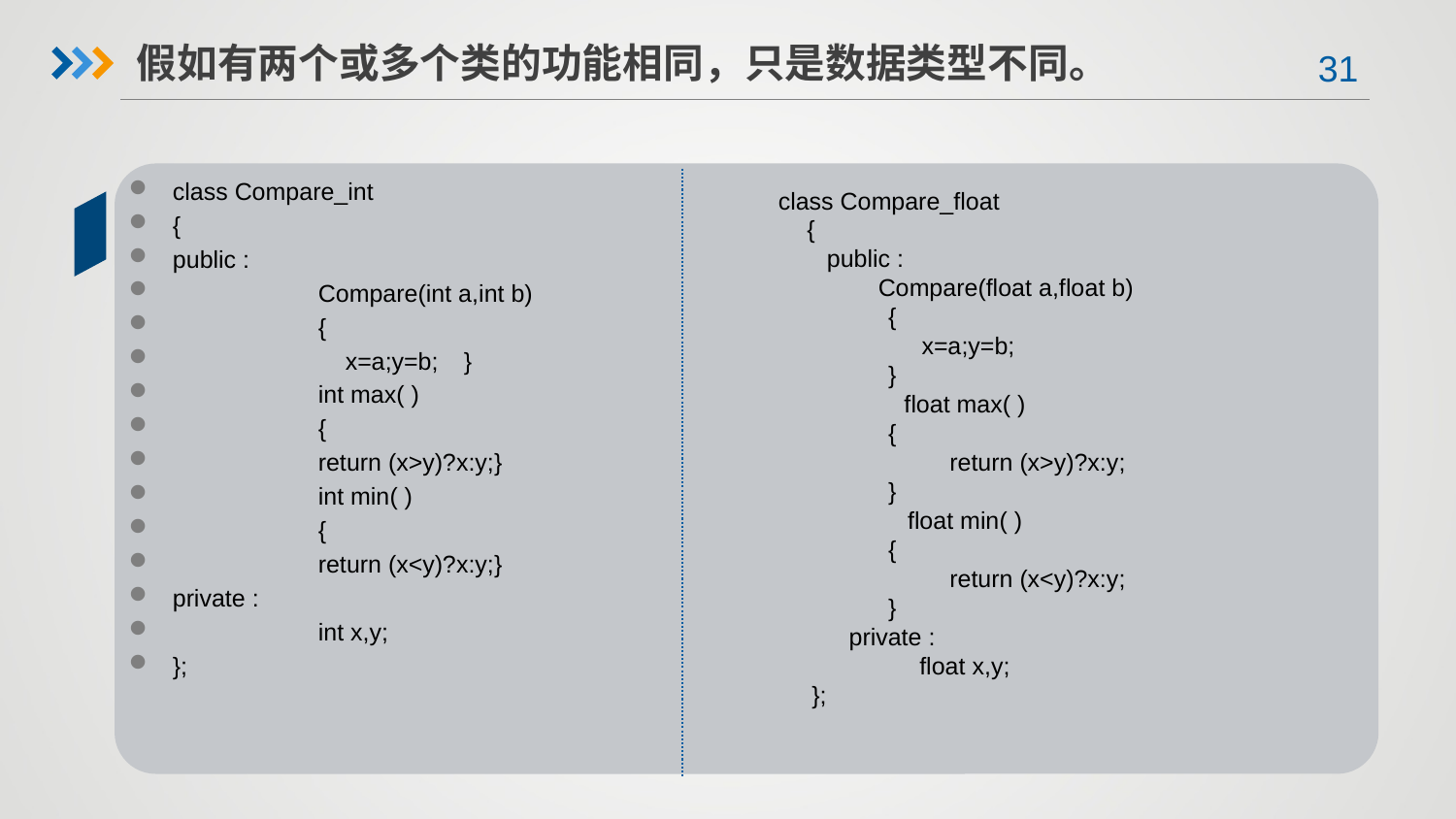

假如有两个或多个类的功能相同，只是数据类型不同。
                                          class Compare_float
                   {
                                   public :
	                                                       Compare(float a,float b)
	    	{
		   	 x=a;y=b;
		}
			float max( )
		{
				return (x>y)?x:y;
		}
			float min( )
		{
				return (x<y)?x:y;
		}
		private :
			float x,y;
	};

class Compare_int
{
public :
	Compare(int a,int b)
	{
	    x=a;y=b;	}
	int max( )
	{
	return (x>y)?x:y;}
	int min( )
	{
	return (x<y)?x:y;}
private :
	int x,y;
};